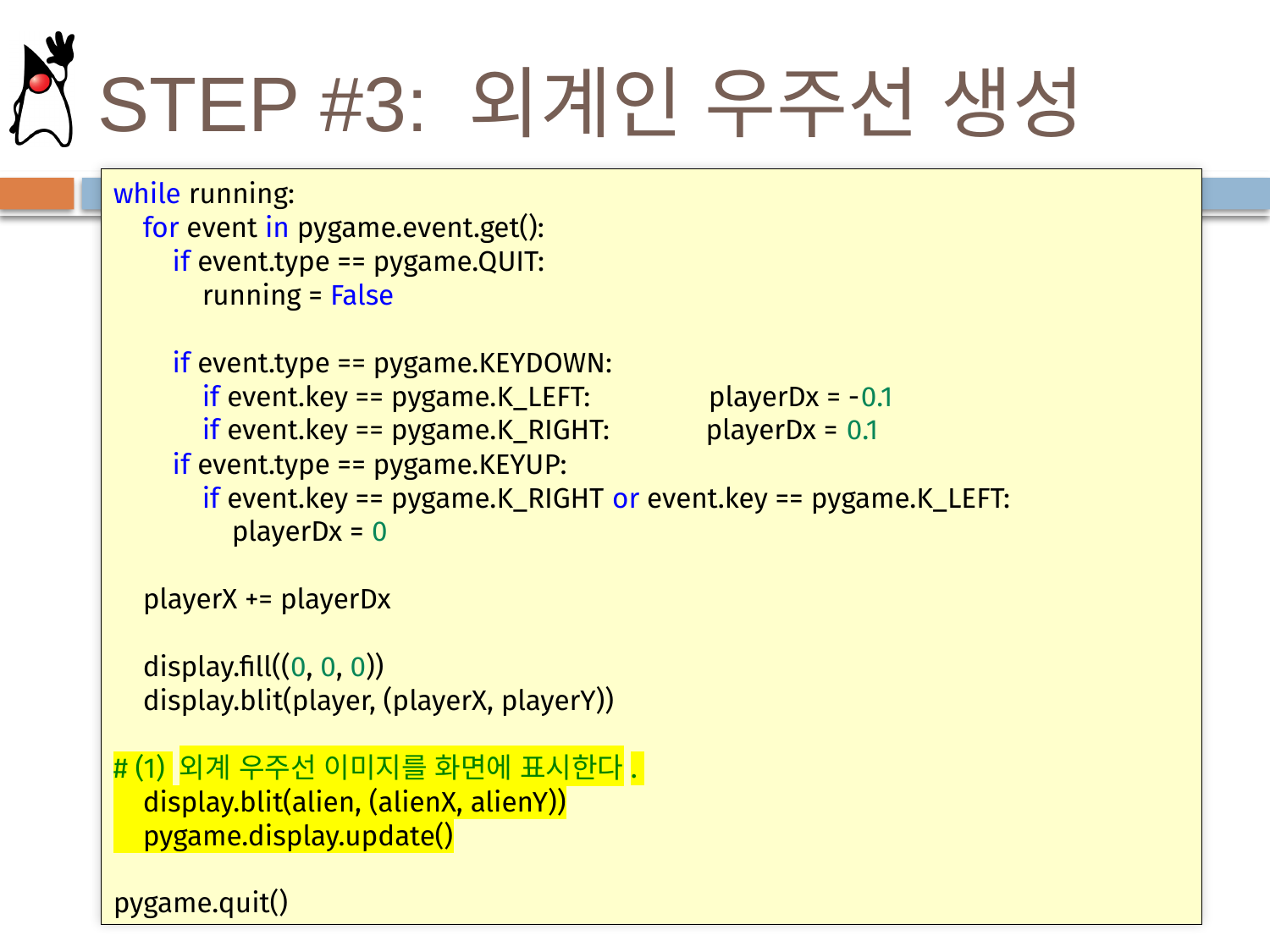

# STEP #3: 외계인 우주선 생성
while running:
    for event in pygame.event.get():
        if event.type == pygame.QUIT:
            running = False
        if event.type == pygame.KEYDOWN:
            if event.key == pygame.K_LEFT:                playerDx = -0.1
            if event.key == pygame.K_RIGHT:             playerDx = 0.1
        if event.type == pygame.KEYUP:
            if event.key == pygame.K_RIGHT or event.key == pygame.K_LEFT:
                playerDx = 0
    playerX += playerDx
    display.fill((0, 0, 0))
    display.blit(player, (playerX, playerY))
# (1) 외계 우주선 이미지를 화면에 표시한다.
    display.blit(alien, (alienX, alienY))
    pygame.display.update()
pygame.quit()